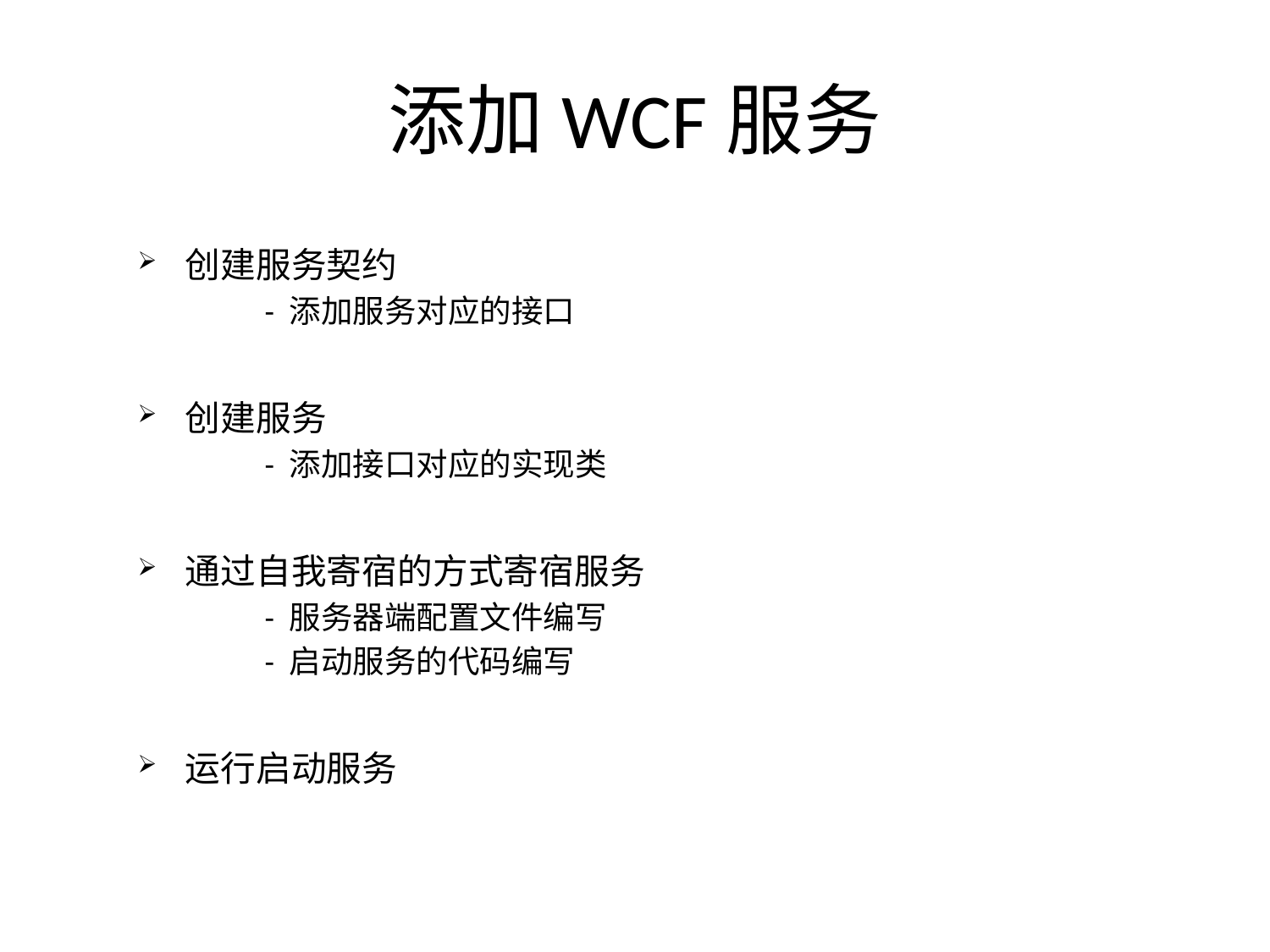

# 添加WCF服务
创建服务契约
	- 添加服务对应的接口

创建服务
	- 添加接口对应的实现类

通过自我寄宿的方式寄宿服务
	- 服务器端配置文件编写
	- 启动服务的代码编写

运行启动服务